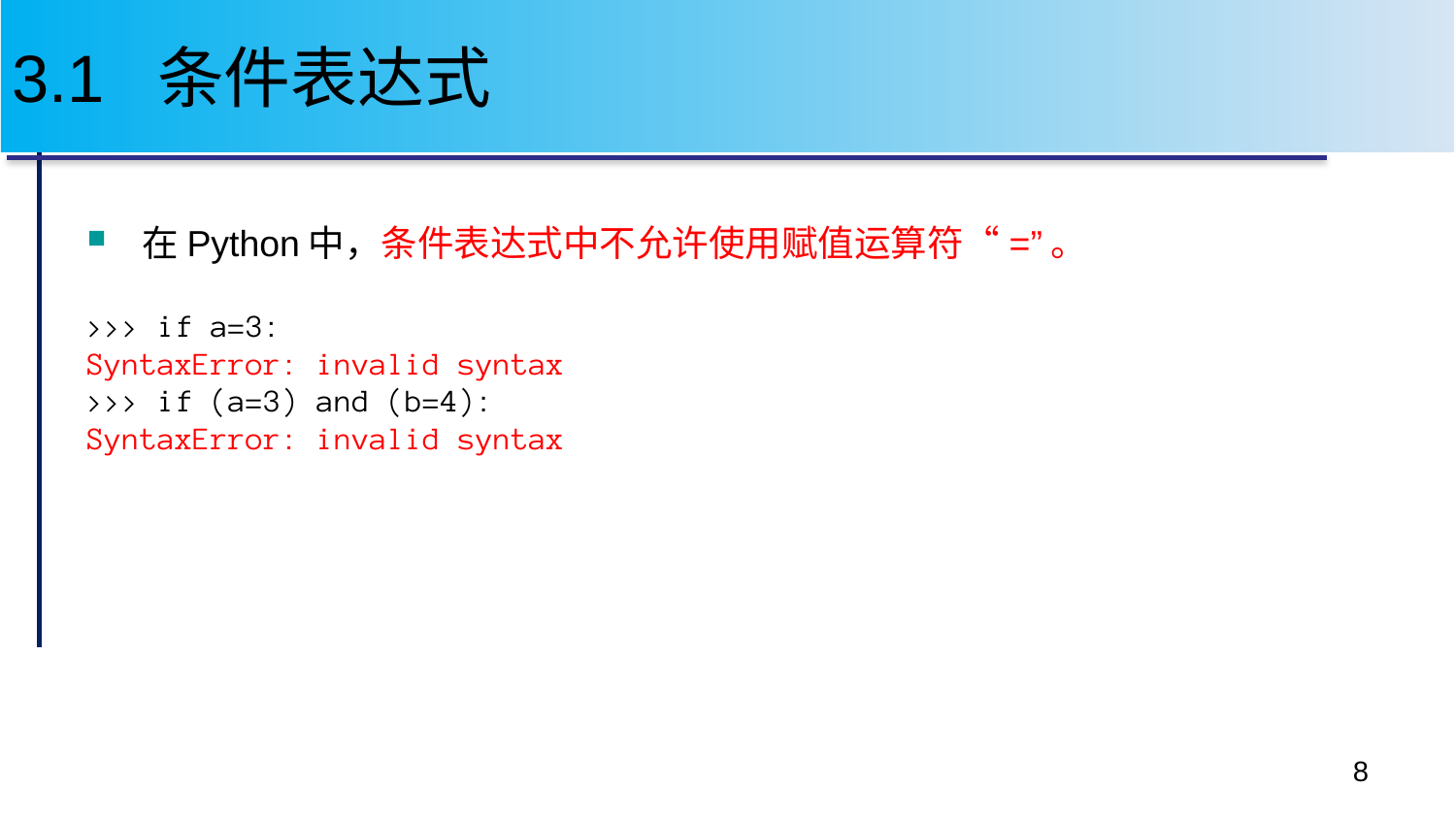

# 3.1  条件表达式
在Python中，条件表达式中不允许使用赋值运算符“=”。

>>> if a=3:
SyntaxError: invalid syntax
>>> if (a=3) and (b=4):
SyntaxError: invalid syntax
8